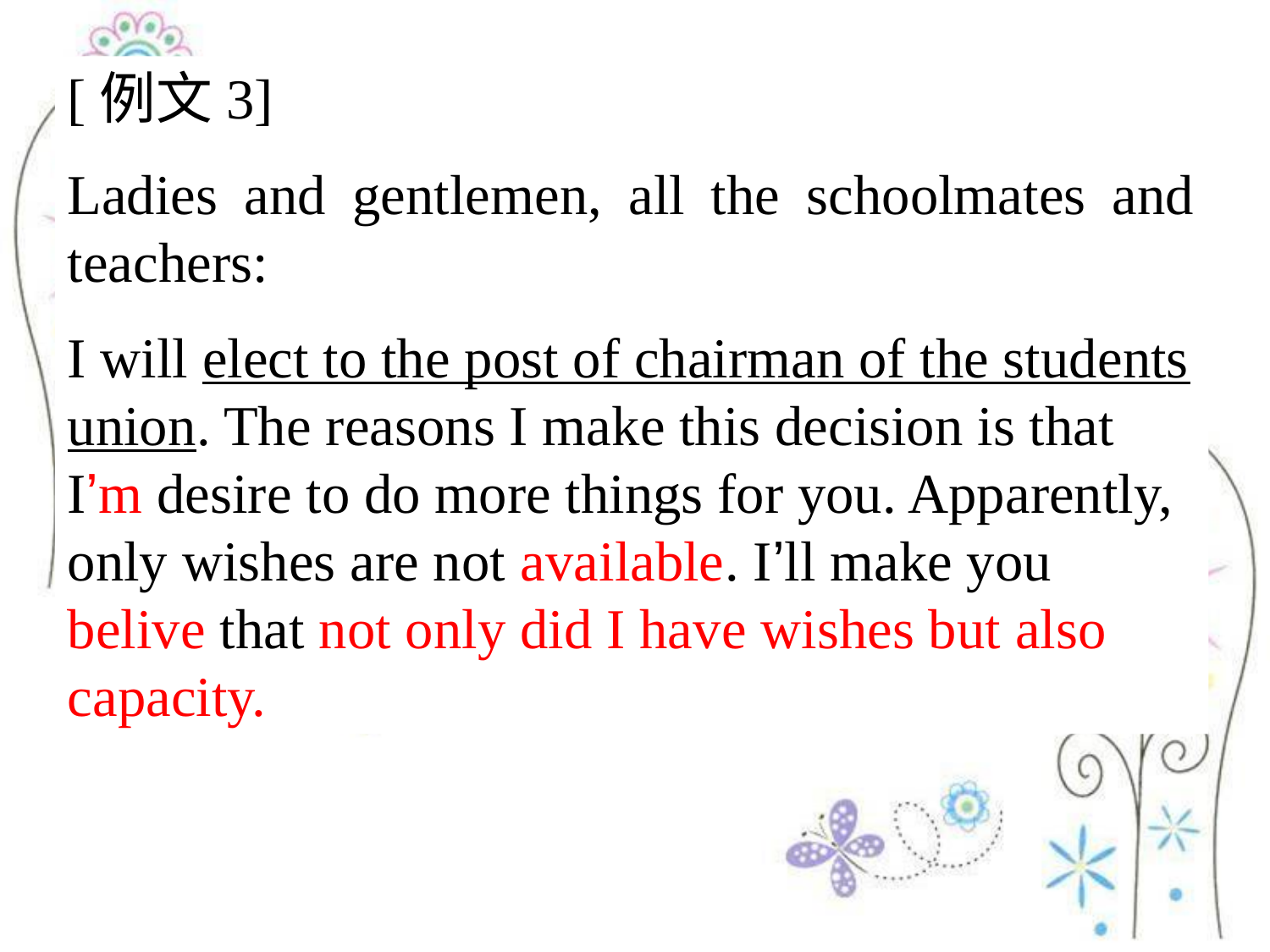

[例文3]
Ladies and gentlemen, all the schoolmates and teachers:
I will elect to the post of chairman of the students union. The reasons I make this decision is that I’m desire to do more things for you. Apparently, only wishes are not available. I’ll make you belive that not only did I have wishes but also capacity.